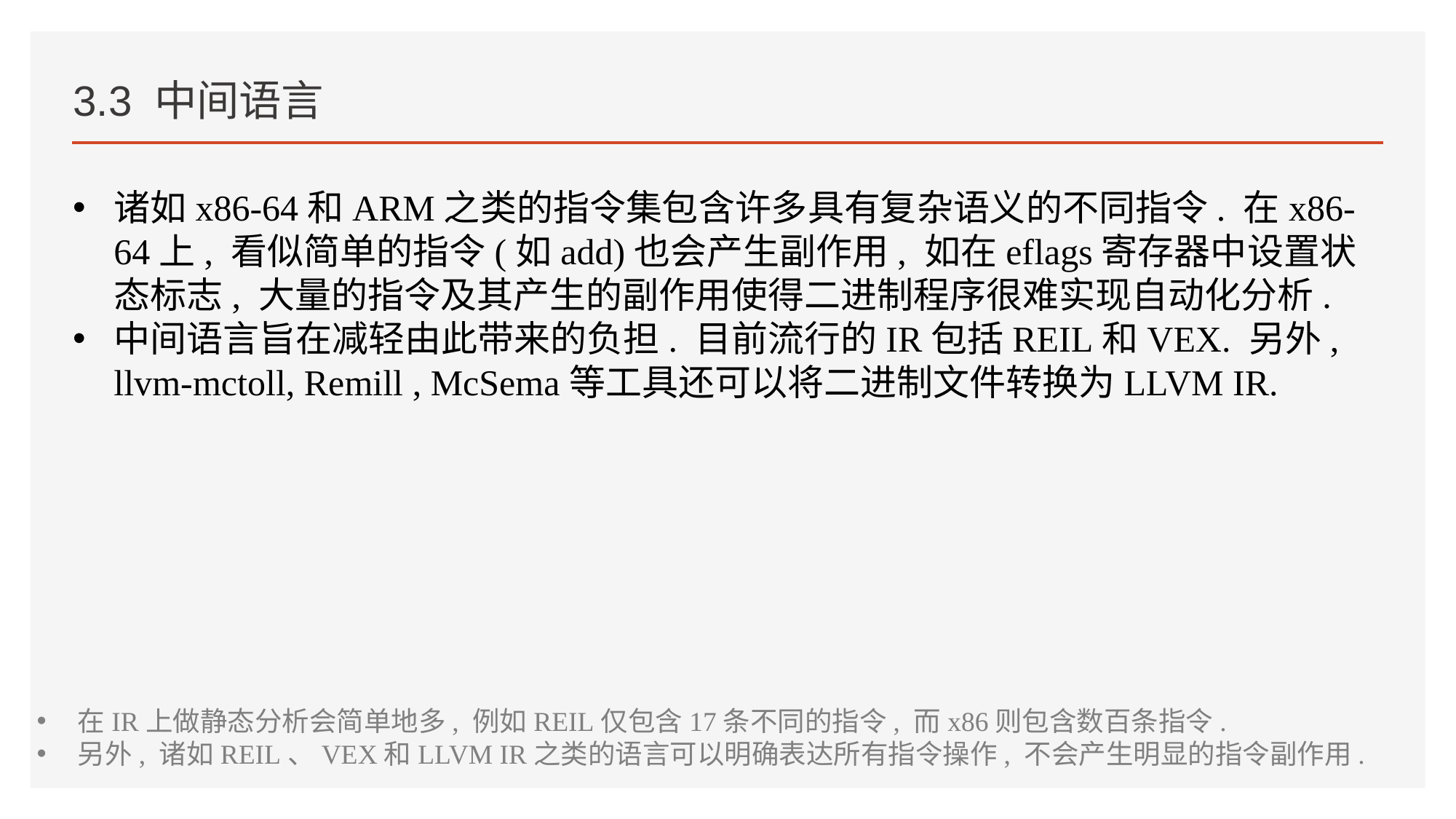

# 3.3 中间语言
诸如x86-64和ARM之类的指令集包含许多具有复杂语义的不同指令. 在x86-64上, 看似简单的指令(如add)也会产生副作用, 如在eflags寄存器中设置状态标志, 大量的指令及其产生的副作用使得二进制程序很难实现自动化分析.
中间语言旨在减轻由此带来的负担. 目前流行的IR包括REIL和VEX. 另外, llvm-mctoll, Remill , McSema等工具还可以将二进制文件转换为LLVM IR.
在IR上做静态分析会简单地多, 例如REIL仅包含17条不同的指令, 而x86则包含数百条指令.
另外, 诸如REIL、VEX和LLVM IR之类的语言可以明确表达所有指令操作, 不会产生明显的指令副作用.